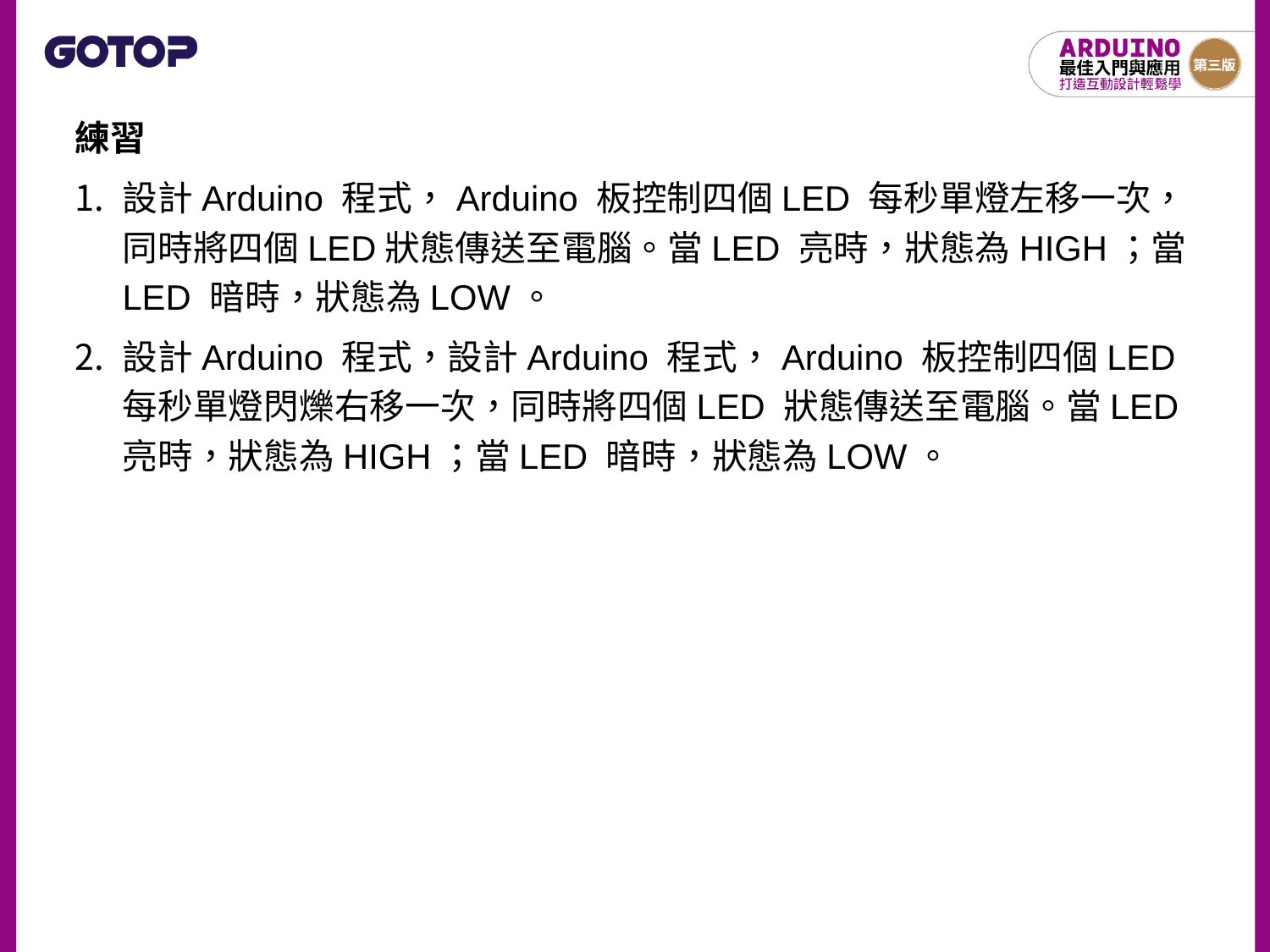

練習
設計Arduino 程式，Arduino 板控制四個LED 每秒單燈左移一次，同時將四個LED狀態傳送至電腦。當LED 亮時，狀態為HIGH；當LED 暗時，狀態為LOW。
設計Arduino 程式，設計Arduino 程式，Arduino 板控制四個LED 每秒單燈閃爍右移一次，同時將四個LED 狀態傳送至電腦。當LED 亮時，狀態為HIGH；當LED 暗時，狀態為LOW。